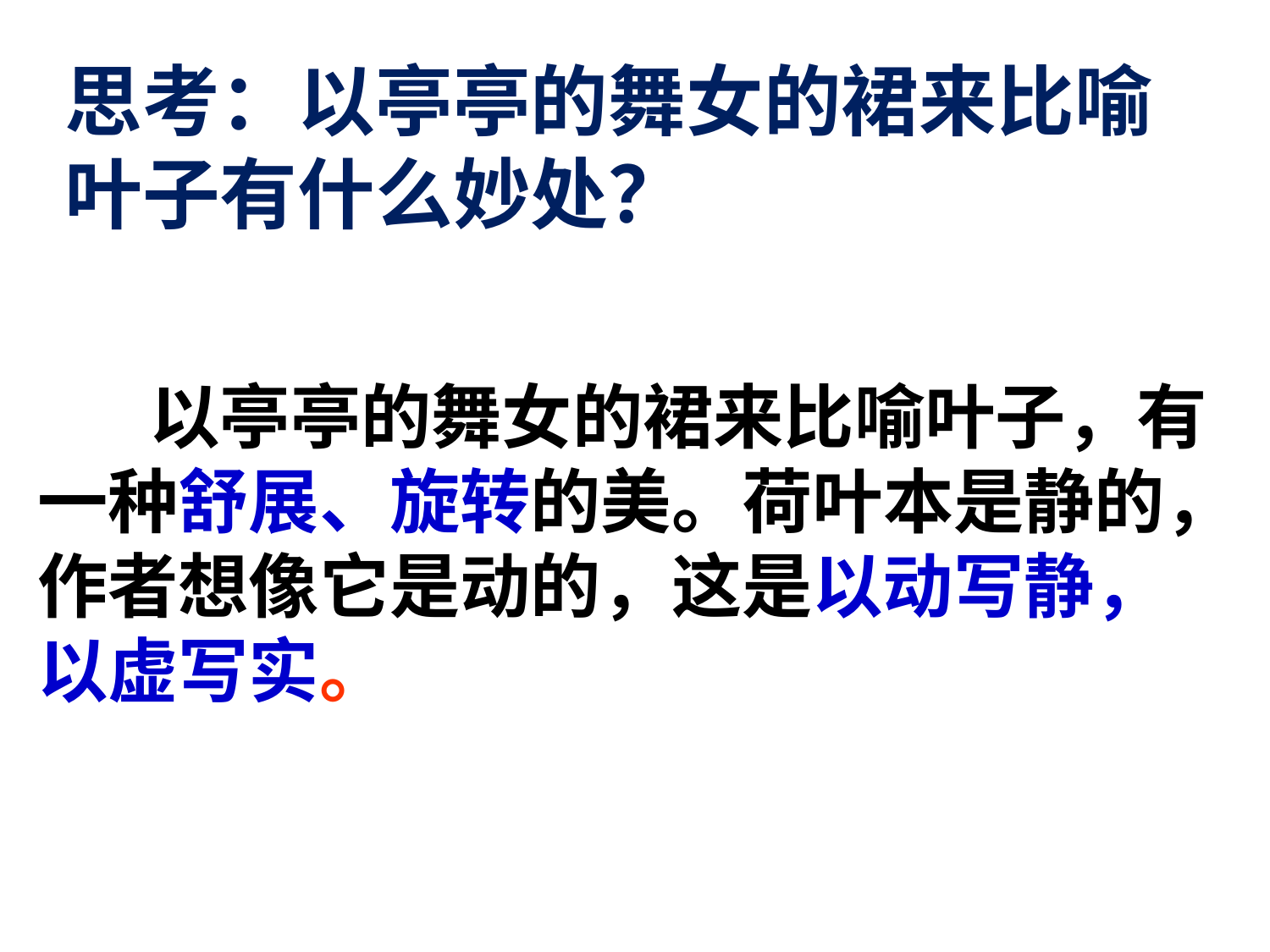

思考：以亭亭的舞女的裙来比喻叶子有什么妙处？
      以亭亭的舞女的裙来比喻叶子，有一种舒展、旋转的美。荷叶本是静的，作者想像它是动的，这是以动写静，以虚写实。